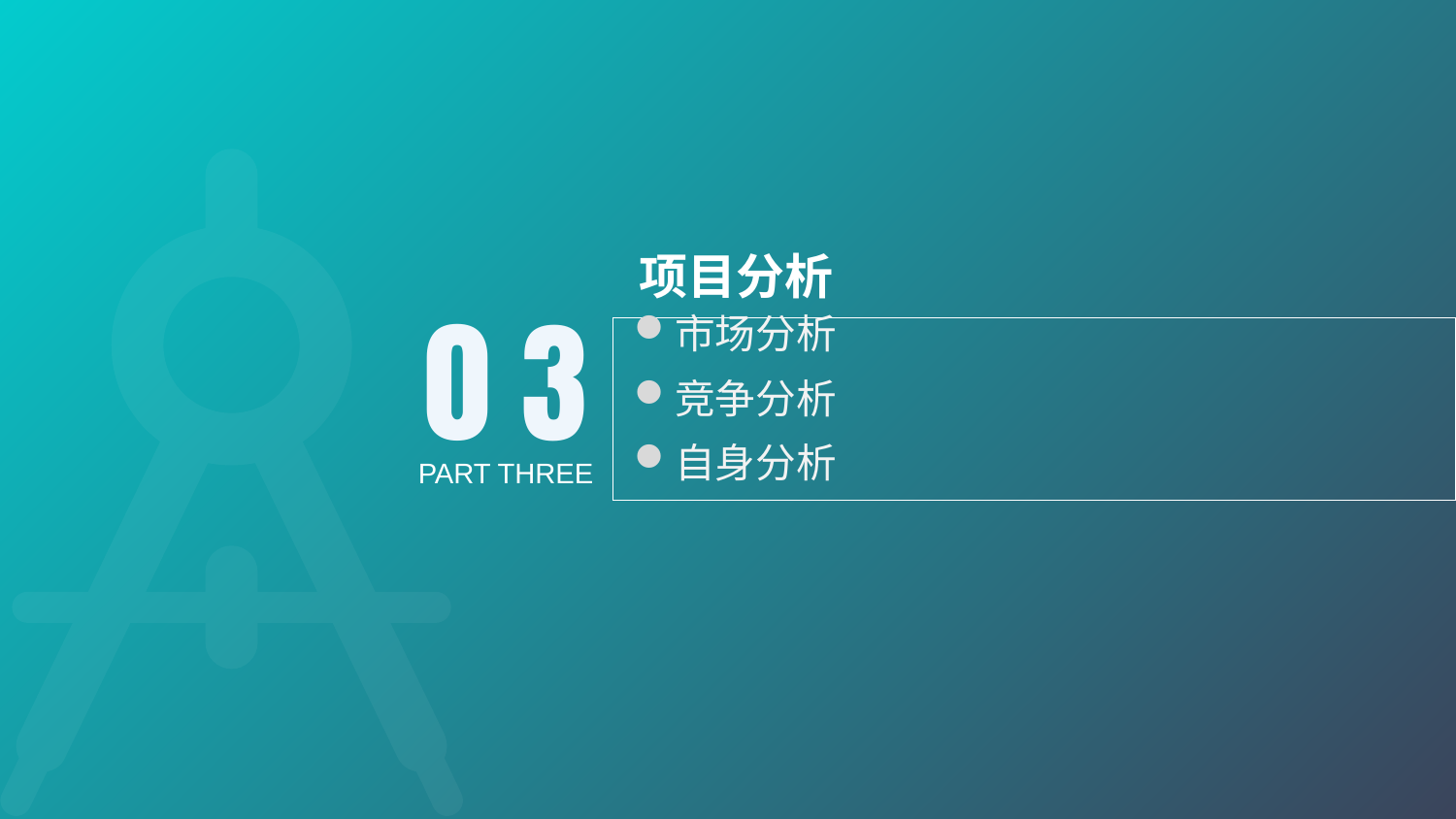

项目分析
0 3
市场分析

竞争分析

自身分析

PART THREE